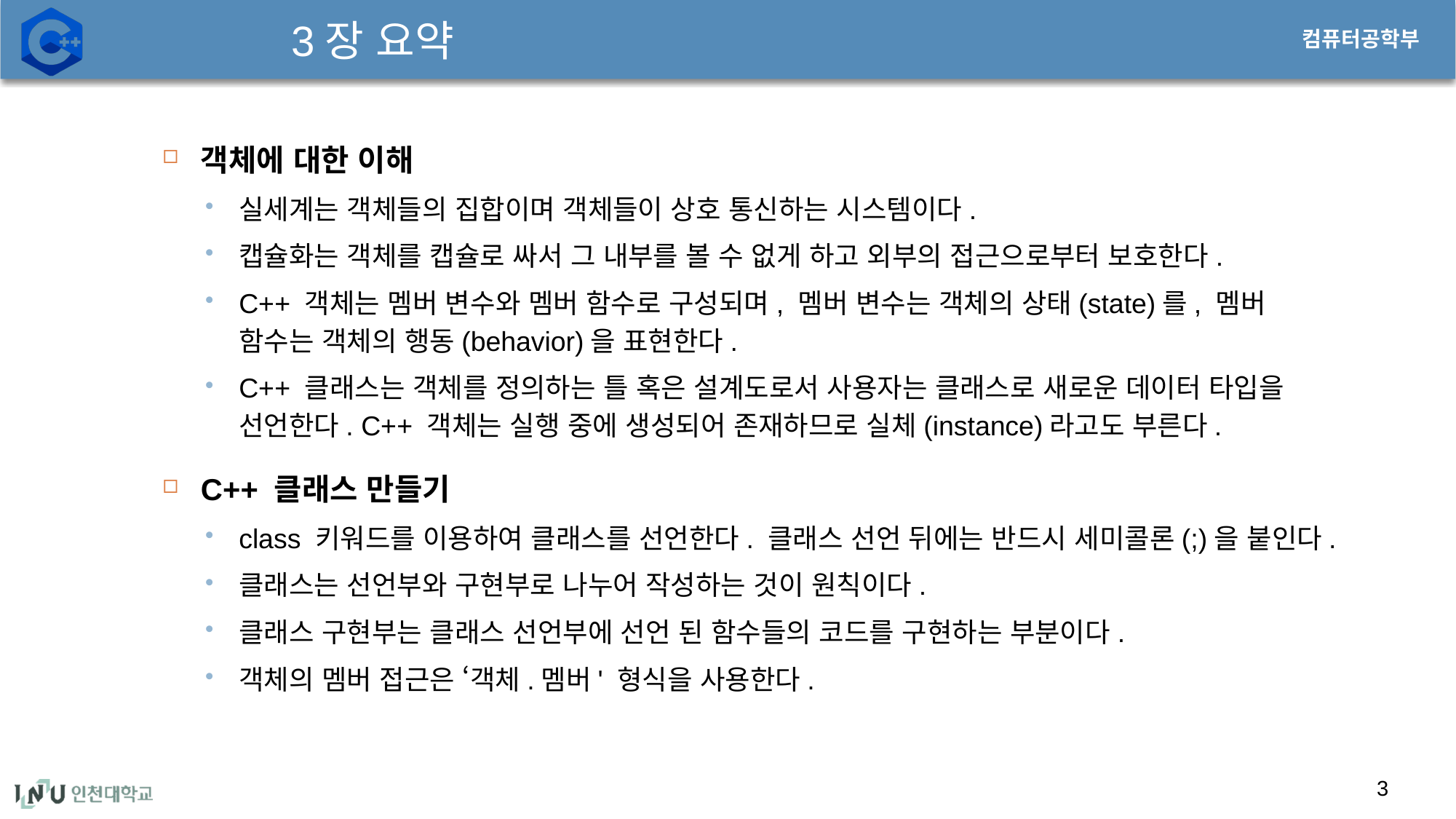

# 3장 요약
객체에 대한 이해
실세계는 객체들의 집합이며 객체들이 상호 통신하는 시스템이다.
캡슐화는 객체를 캡슐로 싸서 그 내부를 볼 수 없게 하고 외부의 접근으로부터 보호한다.
C++ 객체는 멤버 변수와 멤버 함수로 구성되며, 멤버 변수는 객체의 상태(state)를, 멤버 함수는 객체의 행동(behavior)을 표현한다.
C++ 클래스는 객체를 정의하는 틀 혹은 설계도로서 사용자는 클래스로 새로운 데이터 타입을 선언한다. C++ 객체는 실행 중에 생성되어 존재하므로 실체(instance)라고도 부른다.
C++ 클래스 만들기
class 키워드를 이용하여 클래스를 선언한다. 클래스 선언 뒤에는 반드시 세미콜론(;)을 붙인다.
클래스는 선언부와 구현부로 나누어 작성하는 것이 원칙이다.
클래스 구현부는 클래스 선언부에 선언 된 함수들의 코드를 구현하는 부분이다.
객체의 멤버 접근은 ‘객체.멤버' 형식을 사용한다.